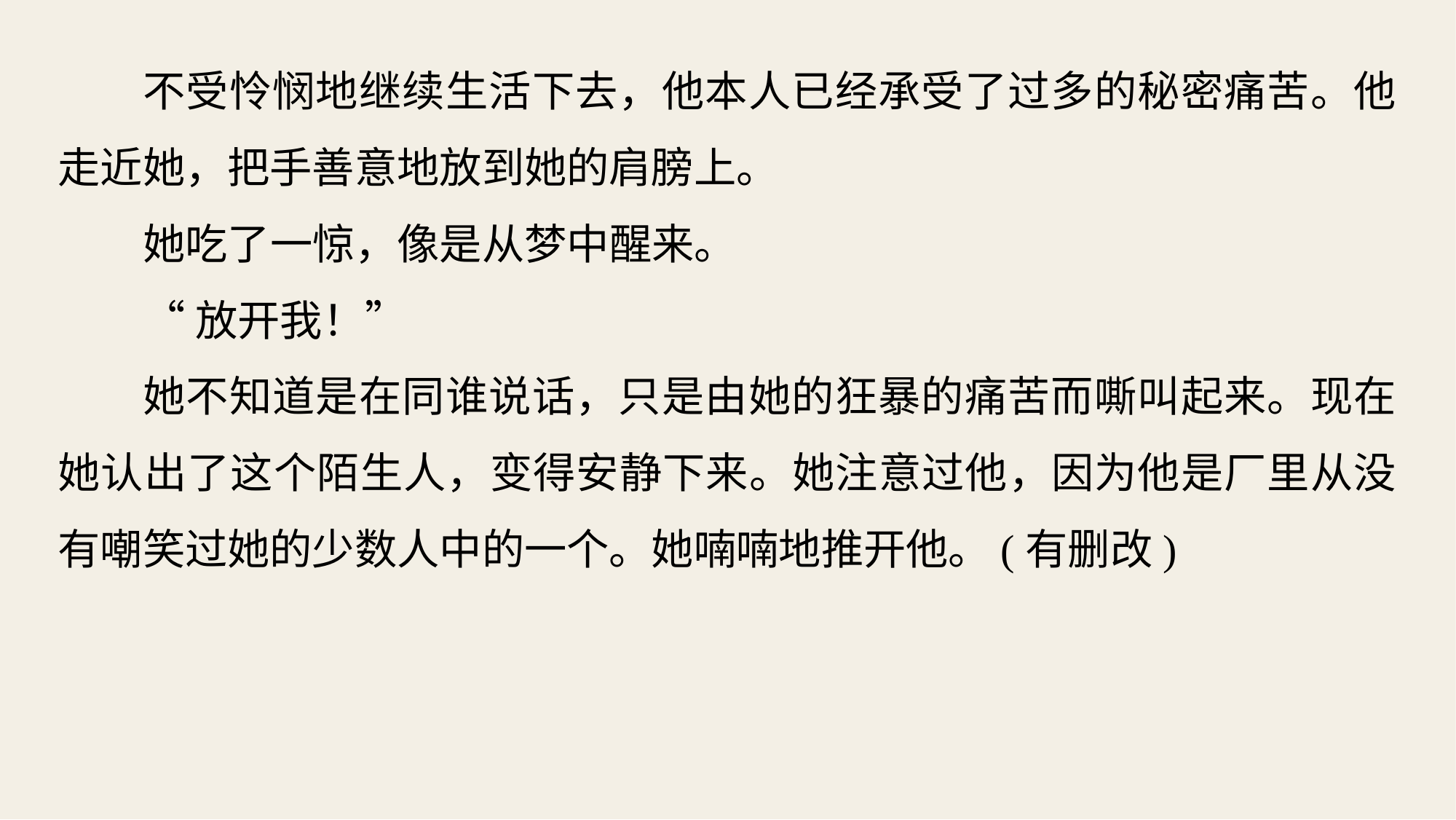

不受怜悯地继续生活下去，他本人已经承受了过多的秘密痛苦。他走近她，把手善意地放到她的肩膀上。
她吃了一惊，像是从梦中醒来。
“放开我！”
她不知道是在同谁说话，只是由她的狂暴的痛苦而嘶叫起来。现在她认出了这个陌生人，变得安静下来。她注意过他，因为他是厂里从没有嘲笑过她的少数人中的一个。她喃喃地推开他。(有删改)